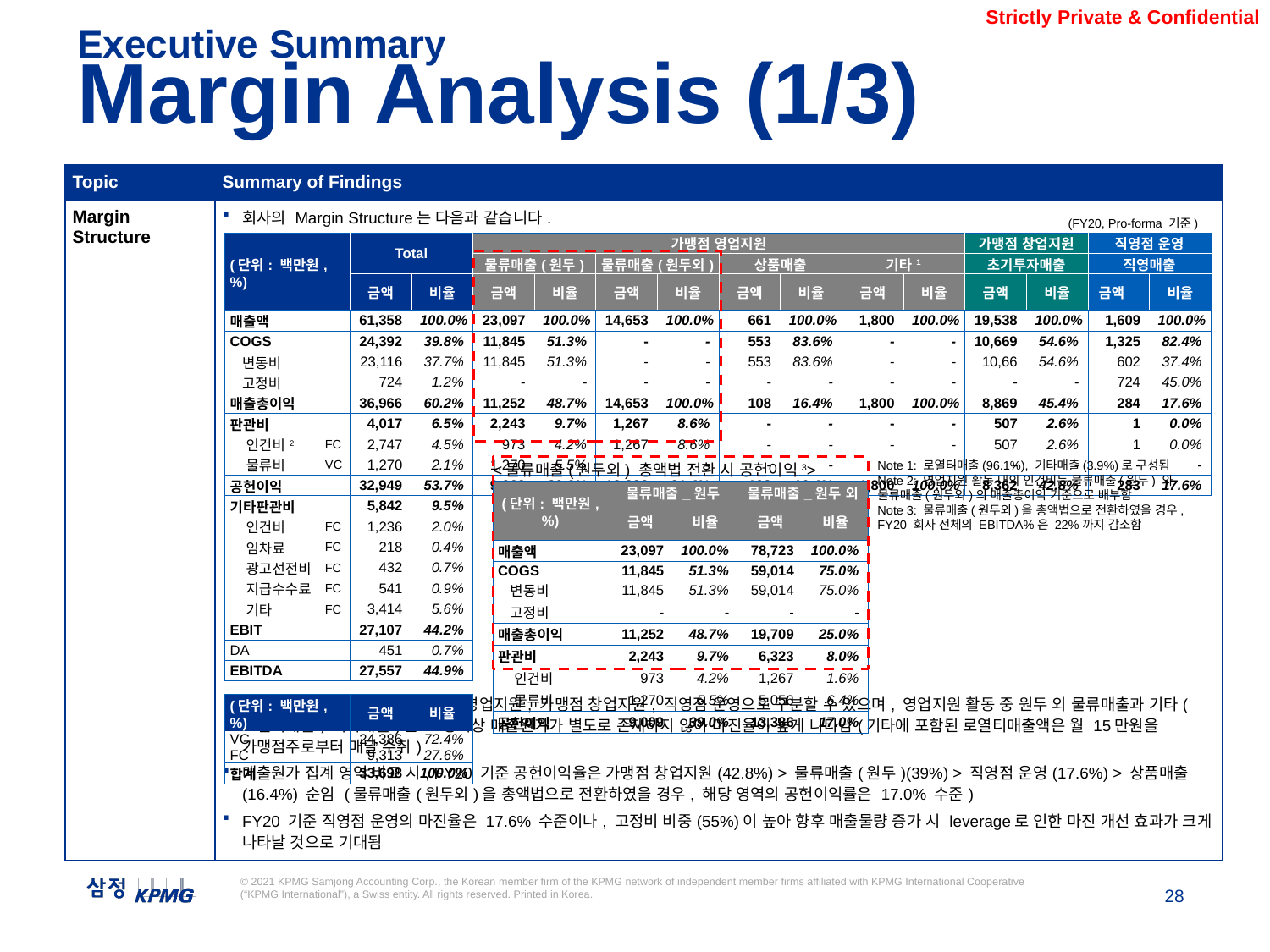

Executive Summary
Margin Analysis (1/3)
| Topic | Summary of Findings |
| --- | --- |
| Margin Structure | 회사의 Margin Structure는 다음과 같습니다. 회사의 Business는 크게 가맹점 영업지원, 가맹점 창업지원, 직영점 운영으로 구분할 수 있으며, 영업지원 활동 중 원두 외 물류매출과 기타(로열티매출, 기타매출)는 그 성격상 매출원가가 별도로 존재하지 않아 마진율이 높게 나타남(기타에 포함된 로열티매출액은 월 15만원을 가맹점주로부터 매달 수취) 매출원가 집계 영역 비교 시, FY20 기준 공헌이익율은 가맹점 창업지원(42.8%) > 물류매출(원두)(39%) > 직영점 운영(17.6%) > 상품매출(16.4%) 순임 (물류매출(원두외)을 총액법으로 전환하였을 경우, 해당 영역의 공헌이익률은 17.0% 수준) FY20 기준 직영점 운영의 마진율은 17.6% 수준이나, 고정비 비중(55%)이 높아 향후 매출물량 증가 시 leverage로 인한 마진 개선 효과가 크게 나타날 것으로 기대됨 |
(FY20, Pro-forma 기준)
| (단위: 백만원, %) |  | Total |  | 가맹점 영업지원 |  |  |  |  |  |  |  | 가맹점 창업지원 |  | 직영점 운영 |  |
| --- | --- | --- | --- | --- | --- | --- | --- | --- | --- | --- | --- | --- | --- | --- | --- |
|  |  |  |  | 물류매출(원두) |  | 물류매출(원두외) |  | 상품매출 |  | 기타1 |  | 초기투자매출 |  | 직영매출 |  |
|  |  | 금액 | 비율 | 금액 | 비율 | 금액 | 비율 | 금액 | 비율 | 금액 | 비율 | 금액 | 비율 | 금액 | 비율 |
| 매출액 |  | 61,358 | 100.0% | 23,097 | 100.0% | 14,653 | 100.0% | 661 | 100.0% | 1,800 | 100.0% | 19,538 | 100.0% | 1,609 | 100.0% |
| COGS |  | 24,392 | 39.8% | 11,845 | 51.3% | - | - | 553 | 83.6% | - | - | 10,669 | 54.6% | 1,325 | 82.4% |
| 변동비 |  | 23,116 | 37.7% | 11,845 | 51.3% | - | - | 553 | 83.6% | - | - | 10,66 | 54.6% | 602 | 37.4% |
| 고정비 |  | 724 | 1.2% | - | - | - | - | - | - | - | - | - | - | 724 | 45.0% |
| 매출총이익 |  | 36,966 | 60.2% | 11,252 | 48.7% | 14,653 | 100.0% | 108 | 16.4% | 1,800 | 100.0% | 8,869 | 45.4% | 284 | 17.6% |
| 판관비 |  | 4,017 | 6.5% | 2,243 | 9.7% | 1,267 | 8.6% | - | - | - | - | 507 | 2.6% | 1 | 0.0% |
| 인건비2 | FC | 2,747 | 4.5% | 973 | 4.2% | 1,267 | 8.6% | - | - | - | - | 507 | 2.6% | 1 | 0.0% |
| 물류비 | VC | 1,270 | 2.1% | 1,270 | 5.5% | - | - | - | - |  | - | - | - | - | - |
| 공헌이익 |  | 32,949 | 53.7% | 9,009 | 39.0% | 13,386 | 91.4% | 108 | 16.4% | 1,800 | 100.0% | 8,362 | 42.8% | 283 | 17.6% |
| 기타판관비 |  | 5,842 | 9.5% |  |  |  |  |  |  |  |  |  |  |  |  |
| 인건비 | FC | 1,236 | 2.0% |  |  |  |  |  |  |  |  |  |  |  |  |
| 임차료 | FC | 218 | 0.4% |  |  |  |  |  |  |  |  |  |  |  |  |
| 광고선전비 | FC | 432 | 0.7% |  |  |  |  |  |  |  |  |  |  |  |  |
| 지급수수료 | FC | 541 | 0.9% |  |  |  |  |  |  |  |  |  |  |  |  |
| 기타 | FC | 3,414 | 5.6% |  |  |  |  |  |  |  |  |  |  |  |  |
| EBIT |  | 27,107 | 44.2% |  |  |  |  |  |  |  |  |  |  |  |  |
| DA |  | 451 | 0.7% |  |  |  |  |  |  |  |  |  |  |  |  |
| EBITDA |  | 27,557 | 44.9% |  |  |  |  |  |  |  |  |  |  |  |  |
|  |  |  |  |  |  |  |  |  |  |  |  |  |  |  |  |
| (단위: 백만원, %) |  | 금액 | 비율 |  |  |  |  |  |  |  |  |  |  |  |  |
| VC |  | 24,386 | 72.4% |  |  |  |  |  |  |  |  |  |  |  |  |
| FC |  | 9,313 | 27.6% |  |  |  |  |  |  |  |  |  |  |  |  |
| 합계 |  | 33,698 | 100.0% |  |  |  |  |  |  |  |  |  |  |  |  |

<물류매출(원두외) 총액법 전환 시 공헌이익3>
Note 1: 로열티매출(96.1%), 기타매출(3.9%)로 구성됨
Note 2: 영업지원 활동 내의 인건비는 물류매출(원두) 와 물류매출(원두외)의 매출총이익 기준으로 배부함
Note 3: 물류매출(원두외)을 총액법으로 전환하였을 경우, FY20 회사 전체의 EBITDA%은 22%까지 감소함
| (단위: 백만원, %) | 물류매출\_원두 |  | 물류매출\_원두 외 |  |
| --- | --- | --- | --- | --- |
|  | 금액 | 비율 | 금액 | 비율 |
| 매출액 | 23,097 | 100.0% | 78,723 | 100.0% |
| COGS | 11,845 | 51.3% | 59,014 | 75.0% |
| 변동비 | 11,845 | 51.3% | 59,014 | 75.0% |
| 고정비 | - | - | - | - |
| 매출총이익 | 11,252 | 48.7% | 19,709 | 25.0% |
| 판관비 | 2,243 | 9.7% | 6,323 | 8.0% |
| 인건비 | 973 | 4.2% | 1,267 | 1.6% |
| 물류비 | 1,270 | 5.5% | 5,056 | 6.4% |
| 공헌이익 | 9,009 | 39.0% | 13,386 | 17.0% |